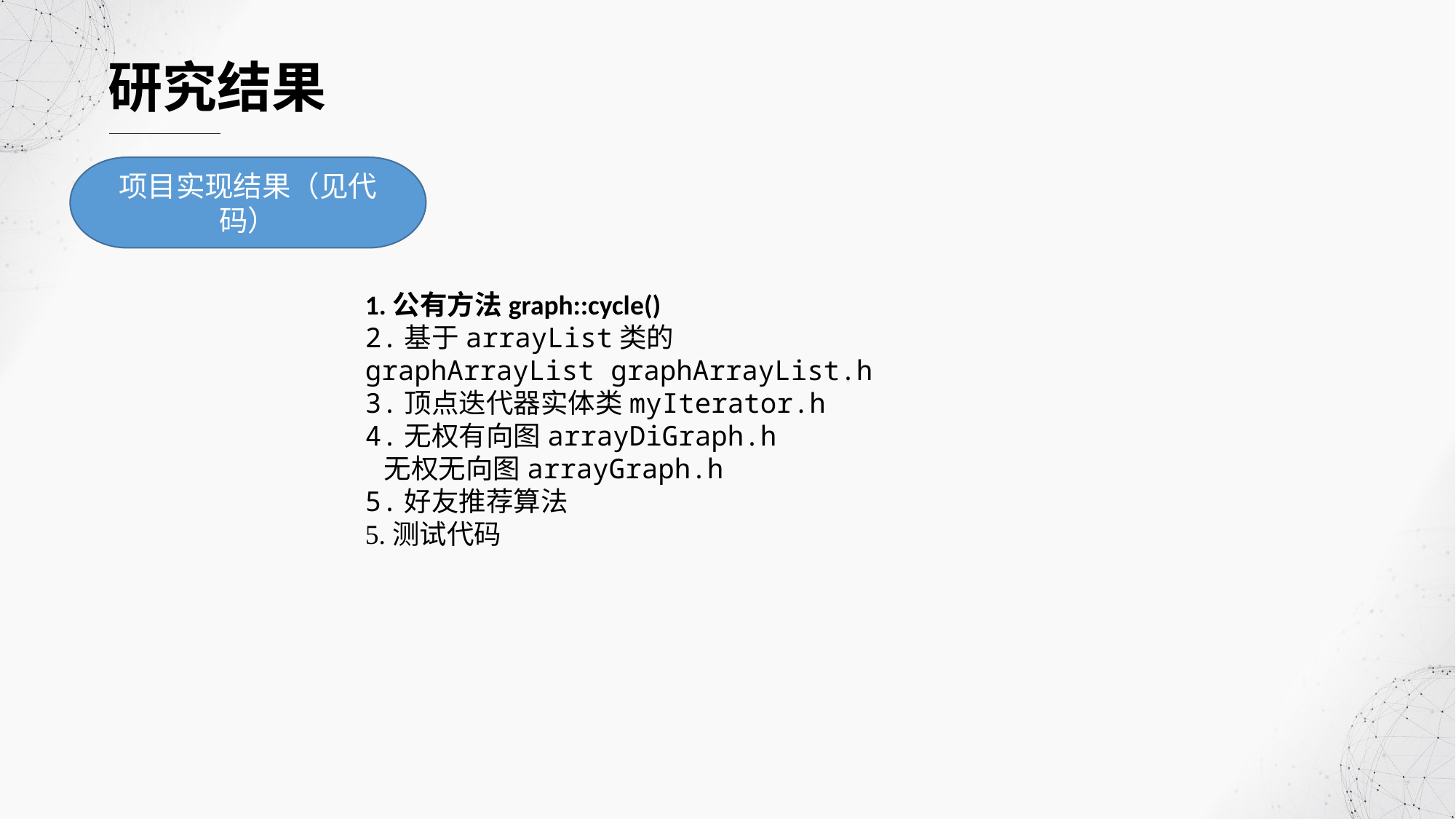

研究结果
项目实现结果（见代码）
1.公有方法graph::cycle()
2.基于arrayList类的graphArrayList graphArrayList.h
3.顶点迭代器实体类myIterator.h
4.无权有向图arrayDiGraph.h
  无权无向图arrayGraph.h
5.好友推荐算法
5.测试代码